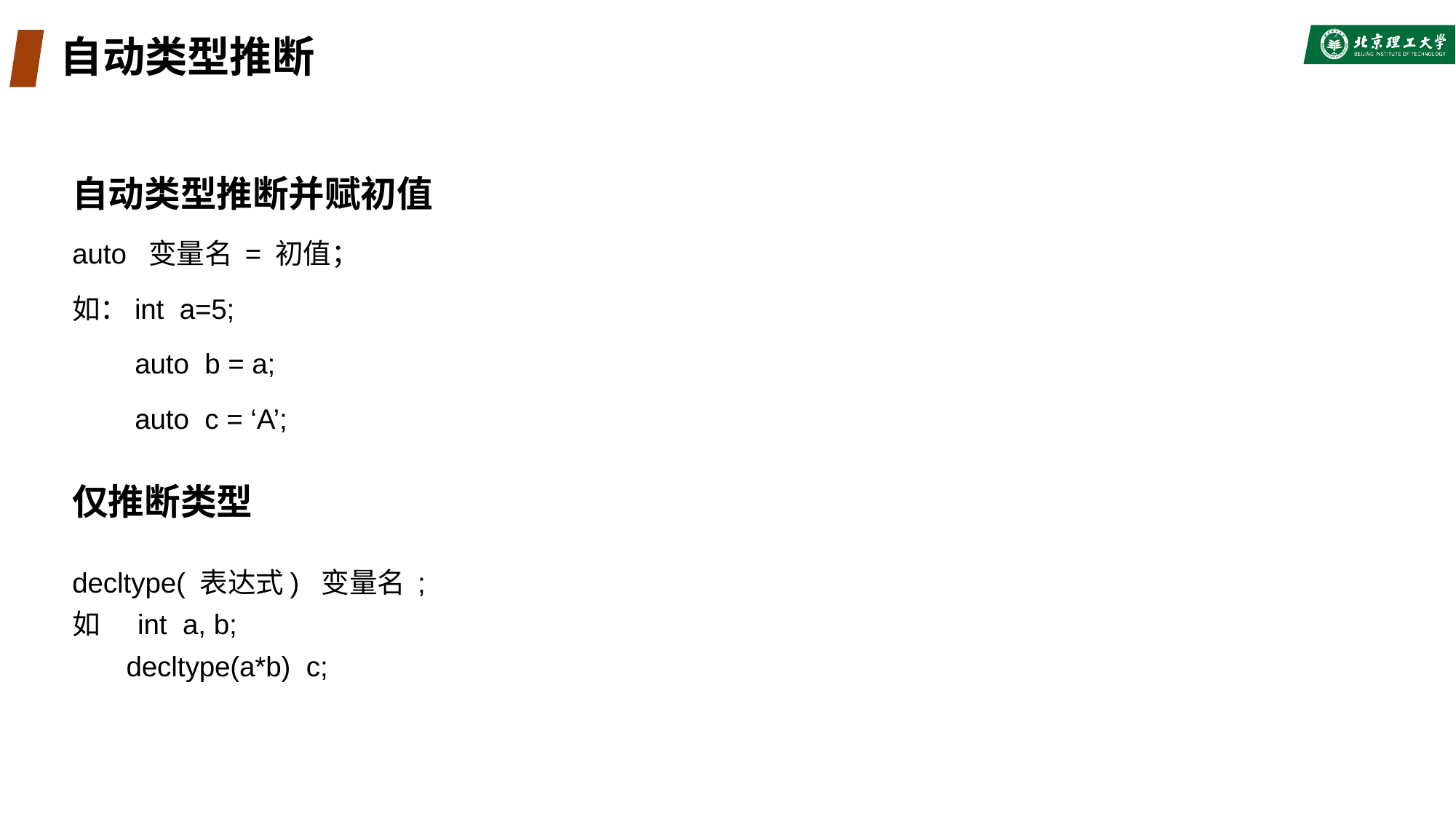

# 自动类型推断
自动类型推断并赋初值
auto  变量名 = 初值；
如：int  a=5;
        auto  b = a;
        auto  c = ‘A’;
仅推断类型
decltype( 表达式)  变量名 ;
如     int  a, b;
decltype(a*b)  c;